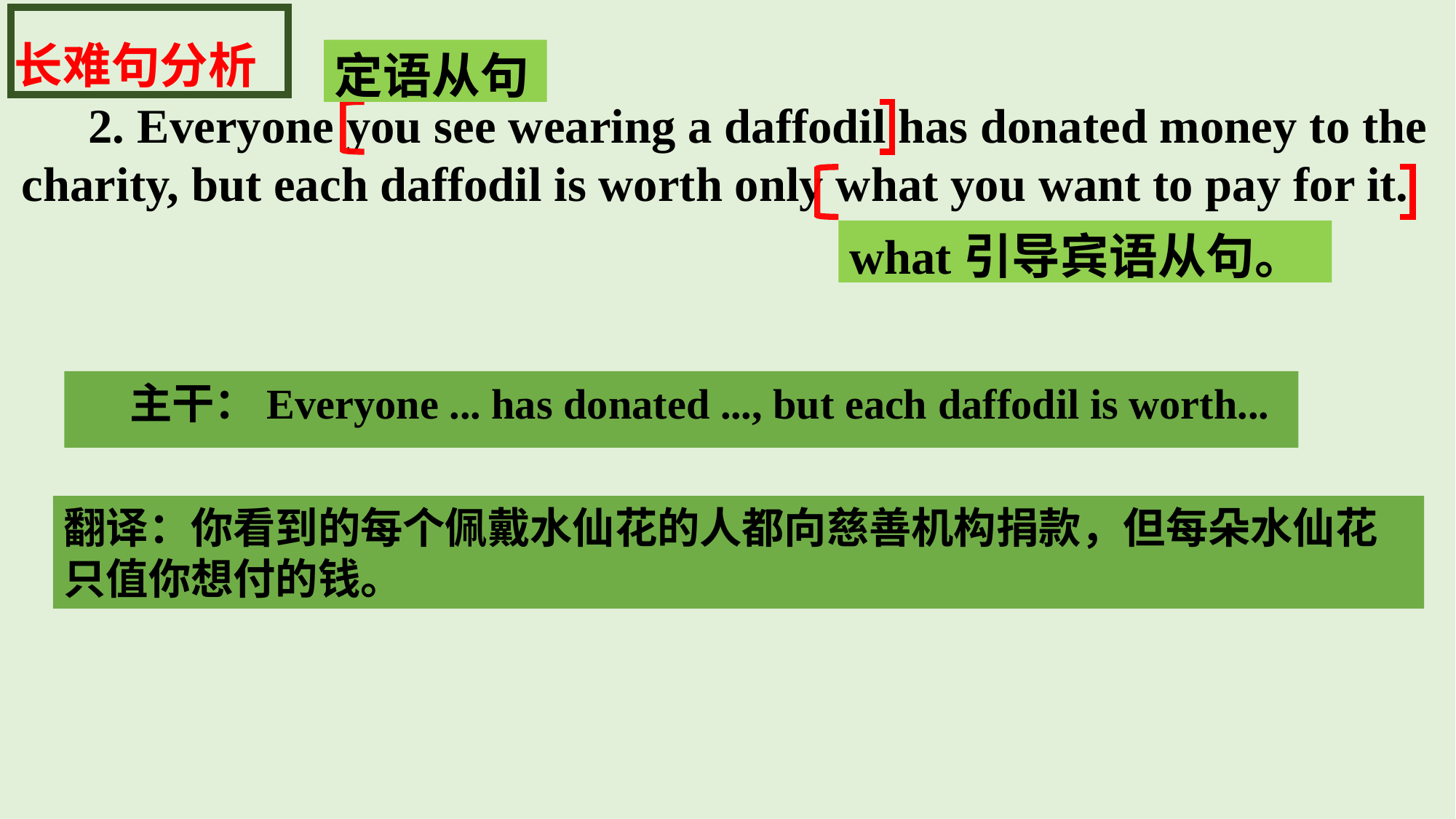

长难句分析

定语从句
 2. Everyone you see wearing a daffodil has donated money to the charity, but each daffodil is worth only what you want to pay for it.

what引导宾语从句。
主干：Everyone ... has donated ..., but each daffodil is worth...
翻译：你看到的每个佩戴水仙花的人都向慈善机构捐款，但每朵水仙花只值你想付的钱。